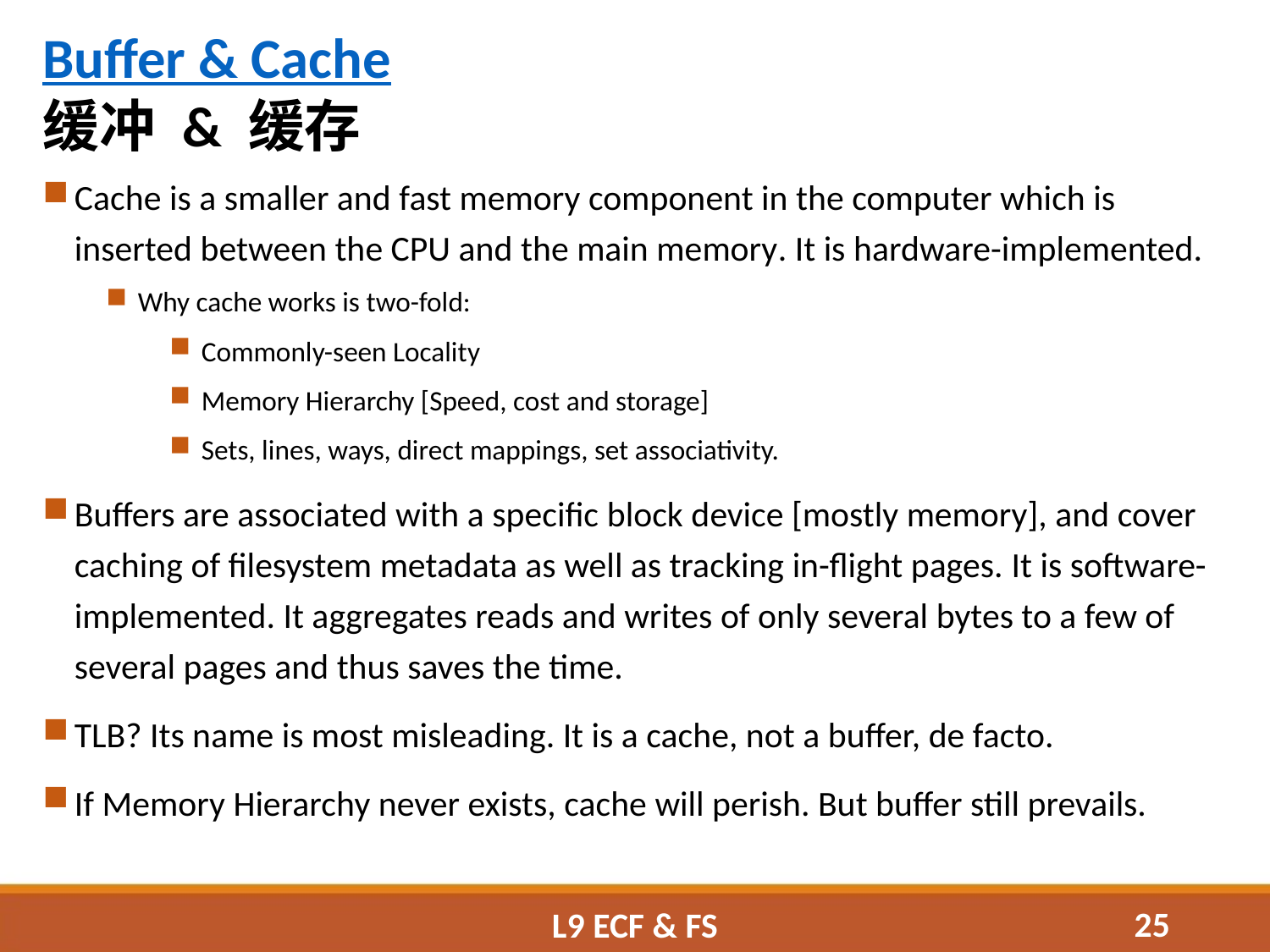

Buffer & Cache
缓冲 & 缓存
Cache is a smaller and fast memory component in the computer which is inserted between the CPU and the main memory. It is hardware-implemented.
Why cache works is two-fold:
Commonly-seen Locality
Memory Hierarchy [Speed, cost and storage]
Sets, lines, ways, direct mappings, set associativity.
Buffers are associated with a specific block device [mostly memory], and cover caching of filesystem metadata as well as tracking in-flight pages. It is software-implemented. It aggregates reads and writes of only several bytes to a few of several pages and thus saves the time.
TLB? Its name is most misleading. It is a cache, not a buffer, de facto.
If Memory Hierarchy never exists, cache will perish. But buffer still prevails.
25
L9 ECF & FS